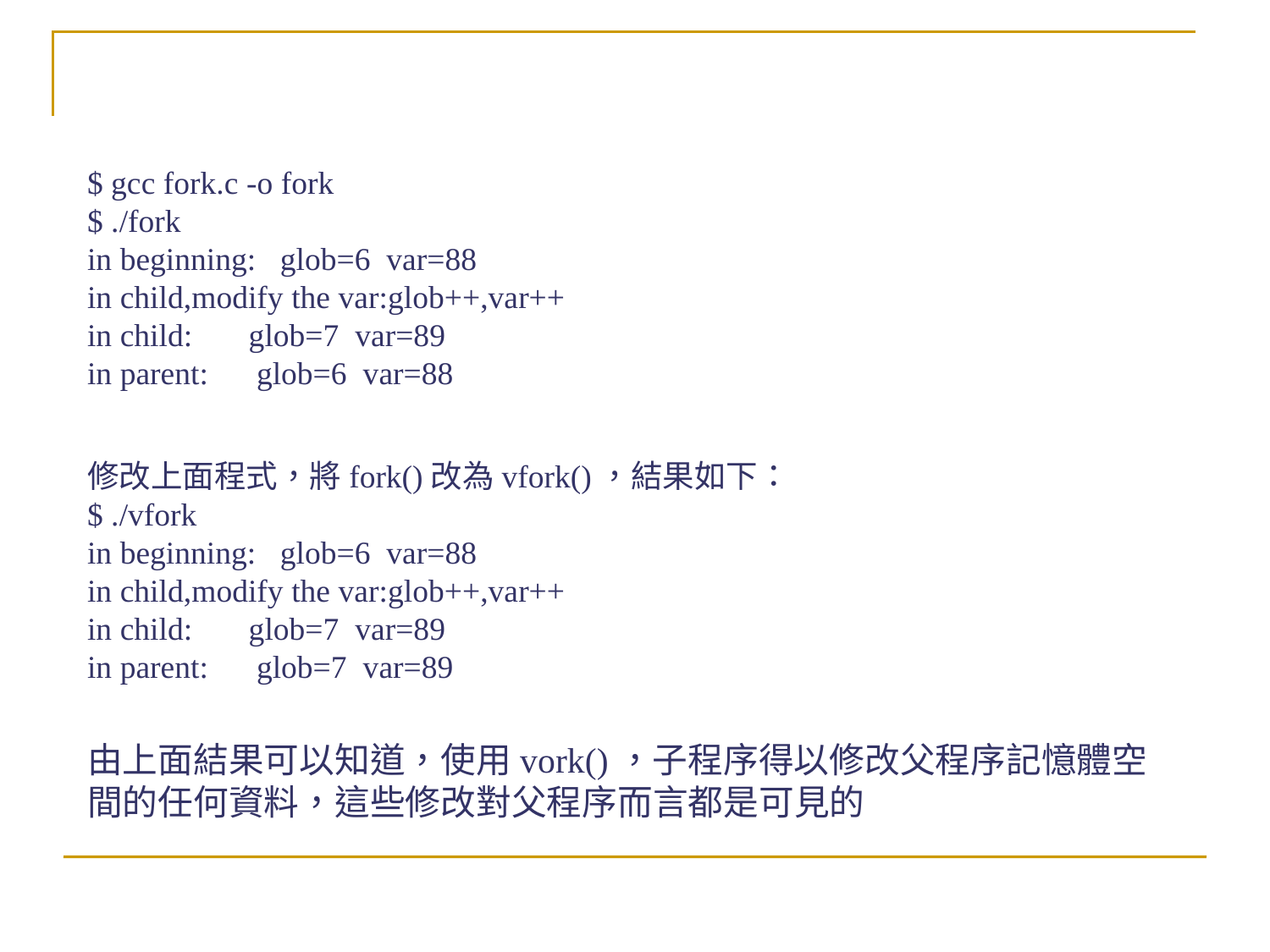

$ gcc fork.c -o fork
$ ./fork
in beginning:   glob=6  var=88
in child,modify the var:glob++,var++
in child:       glob=7  var=89
in parent:      glob=6  var=88
修改上面程式，將fork()改為vfork()，結果如下：
$ ./vfork
in beginning:   glob=6  var=88
in child,modify the var:glob++,var++
in child:       glob=7  var=89
in parent:      glob=7  var=89
由上面結果可以知道，使用vork()，子程序得以修改父程序記憶體空間的任何資料，這些修改對父程序而言都是可見的